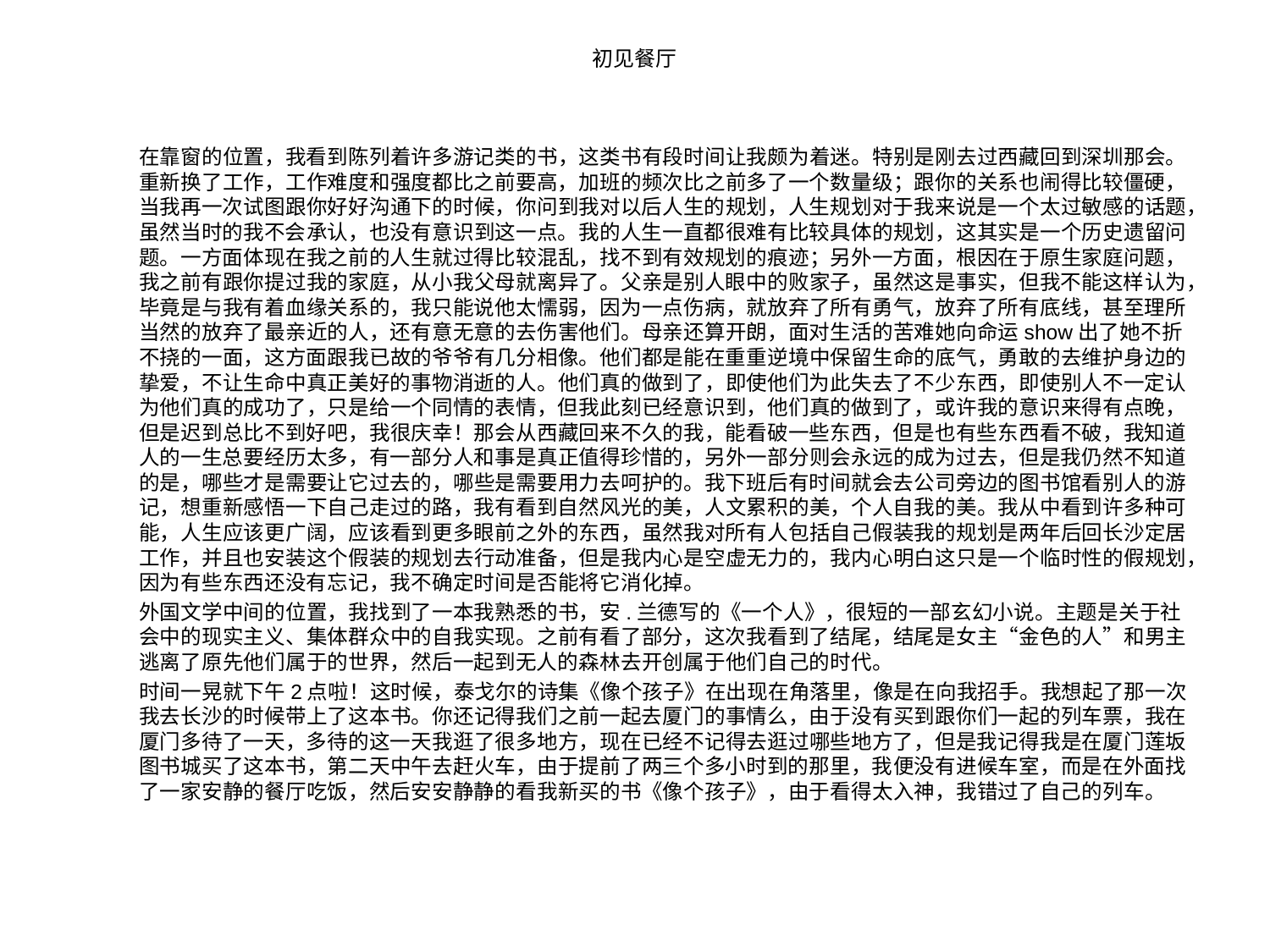

# 初见餐厅
	在靠窗的位置，我看到陈列着许多游记类的书，这类书有段时间让我颇为着迷。特别是刚去过西藏回到深圳那会。重新换了工作，工作难度和强度都比之前要高，加班的频次比之前多了一个数量级；跟你的关系也闹得比较僵硬，当我再一次试图跟你好好沟通下的时候，你问到我对以后人生的规划，人生规划对于我来说是一个太过敏感的话题，虽然当时的我不会承认，也没有意识到这一点。我的人生一直都很难有比较具体的规划，这其实是一个历史遗留问题。一方面体现在我之前的人生就过得比较混乱，找不到有效规划的痕迹；另外一方面，根因在于原生家庭问题，我之前有跟你提过我的家庭，从小我父母就离异了。父亲是别人眼中的败家子，虽然这是事实，但我不能这样认为，毕竟是与我有着血缘关系的，我只能说他太懦弱，因为一点伤病，就放弃了所有勇气，放弃了所有底线，甚至理所当然的放弃了最亲近的人，还有意无意的去伤害他们。母亲还算开朗，面对生活的苦难她向命运show出了她不折不挠的一面，这方面跟我已故的爷爷有几分相像。他们都是能在重重逆境中保留生命的底气，勇敢的去维护身边的挚爱，不让生命中真正美好的事物消逝的人。他们真的做到了，即使他们为此失去了不少东西，即使别人不一定认为他们真的成功了，只是给一个同情的表情，但我此刻已经意识到，他们真的做到了，或许我的意识来得有点晚，但是迟到总比不到好吧，我很庆幸！那会从西藏回来不久的我，能看破一些东西，但是也有些东西看不破，我知道人的一生总要经历太多，有一部分人和事是真正值得珍惜的，另外一部分则会永远的成为过去，但是我仍然不知道的是，哪些才是需要让它过去的，哪些是需要用力去呵护的。我下班后有时间就会去公司旁边的图书馆看别人的游记，想重新感悟一下自己走过的路，我有看到自然风光的美，人文累积的美，个人自我的美。我从中看到许多种可能，人生应该更广阔，应该看到更多眼前之外的东西，虽然我对所有人包括自己假装我的规划是两年后回长沙定居工作，并且也安装这个假装的规划去行动准备，但是我内心是空虚无力的，我内心明白这只是一个临时性的假规划，因为有些东西还没有忘记，我不确定时间是否能将它消化掉。
	外国文学中间的位置，我找到了一本我熟悉的书，安.兰德写的《一个人》，很短的一部玄幻小说。主题是关于社会中的现实主义、集体群众中的自我实现。之前有看了部分，这次我看到了结尾，结尾是女主“金色的人”和男主逃离了原先他们属于的世界，然后一起到无人的森林去开创属于他们自己的时代。
	时间一晃就下午2点啦！这时候，泰戈尔的诗集《像个孩子》在出现在角落里，像是在向我招手。我想起了那一次我去长沙的时候带上了这本书。你还记得我们之前一起去厦门的事情么，由于没有买到跟你们一起的列车票，我在厦门多待了一天，多待的这一天我逛了很多地方，现在已经不记得去逛过哪些地方了，但是我记得我是在厦门莲坂图书城买了这本书，第二天中午去赶火车，由于提前了两三个多小时到的那里，我便没有进候车室，而是在外面找了一家安静的餐厅吃饭，然后安安静静的看我新买的书《像个孩子》，由于看得太入神，我错过了自己的列车。